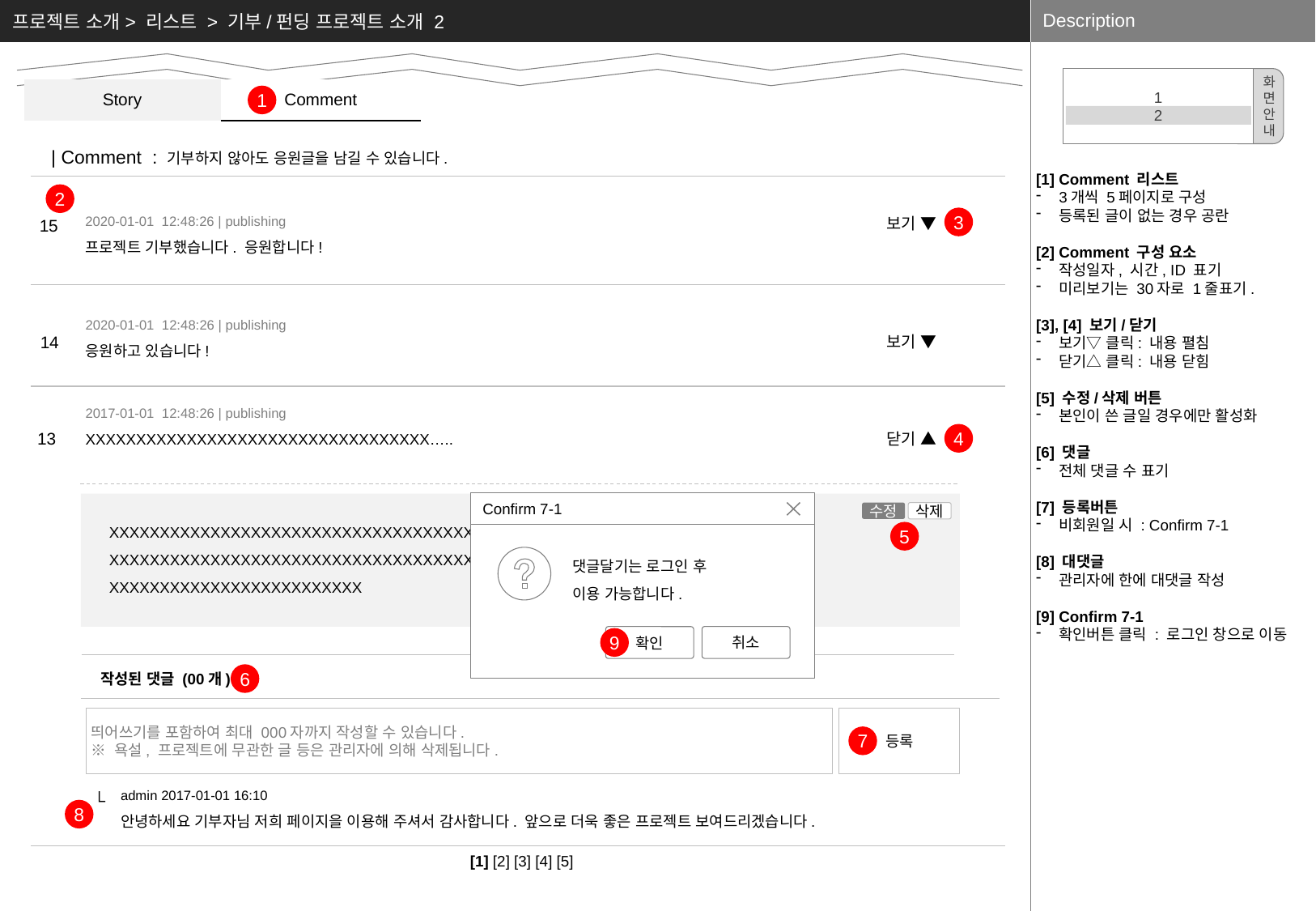

프로젝트 소개> 리스트 > 기부/펀딩 프로젝트 소개 2

[1] Comment 리스트
3개씩 5페이지로 구성
등록된 글이 없는 경우 공란

[2] Comment 구성 요소
작성일자, 시간, ID 표기
미리보기는 30자로 1줄표기.

[3], [4] 보기/닫기
보기▽ 클릭: 내용 펼침
닫기△ 클릭: 내용 닫힘

[5] 수정/삭제 버튼
본인이 쓴 글일 경우에만 활성화

[6] 댓글
전체 댓글 수 표기

[7] 등록버튼
비회원일 시 : Confirm 7-1

[8] 대댓글
관리자에 한에 대댓글 작성

[9] Confirm 7-1
확인버튼 클릭 : 로그인 창으로 이동

1
2
화
면
안
내
| Story | Comment |
| --- | --- |
1

| Comment  : 기부하지 않아도 응원글을 남길 수 있습니다.
2
2020-01-01  12:48:26 | publishing
프로젝트 기부했습니다. 응원합니다!
보기 ▼
3
15
2020-01-01  12:48:26 | publishing
응원하고 있습니다!
14
보기 ▼
2017-01-01  12:48:26 | publishing
XXXXXXXXXXXXXXXXXXXXXXXXXXXXXXXXXX…..
13
닫기 ▲
4
Confirm 7-1

댓글달기는 로그인 후
이용 가능합니다.

취소
Abort

수정
삭제
XXXXXXXXXXXXXXXXXXXXXXXXXXXXXXXXXXXXX
XXXXXXXXXXXXXXXXXXXXXXXXXXXXXXXXXXXXX
XXXXXXXXXXXXXXXXXXXXXXXXX
5
확인
9
작성된 댓글 (00개)
6
띄어쓰기를 포함하여 최대 000자까지 작성할 수 있습니다.
※ 욕설, 프로젝트에 무관한 글 등은 관리자에 의해 삭제됩니다.
등록
7
admin 2017-01-01 16:10
안녕하세요 기부자님 저희 페이지을 이용해 주셔서 감사합니다. 앞으로 더욱 좋은 프로젝트 보여드리겠습니다.
└
8
[1] [2] [3] [4] [5]